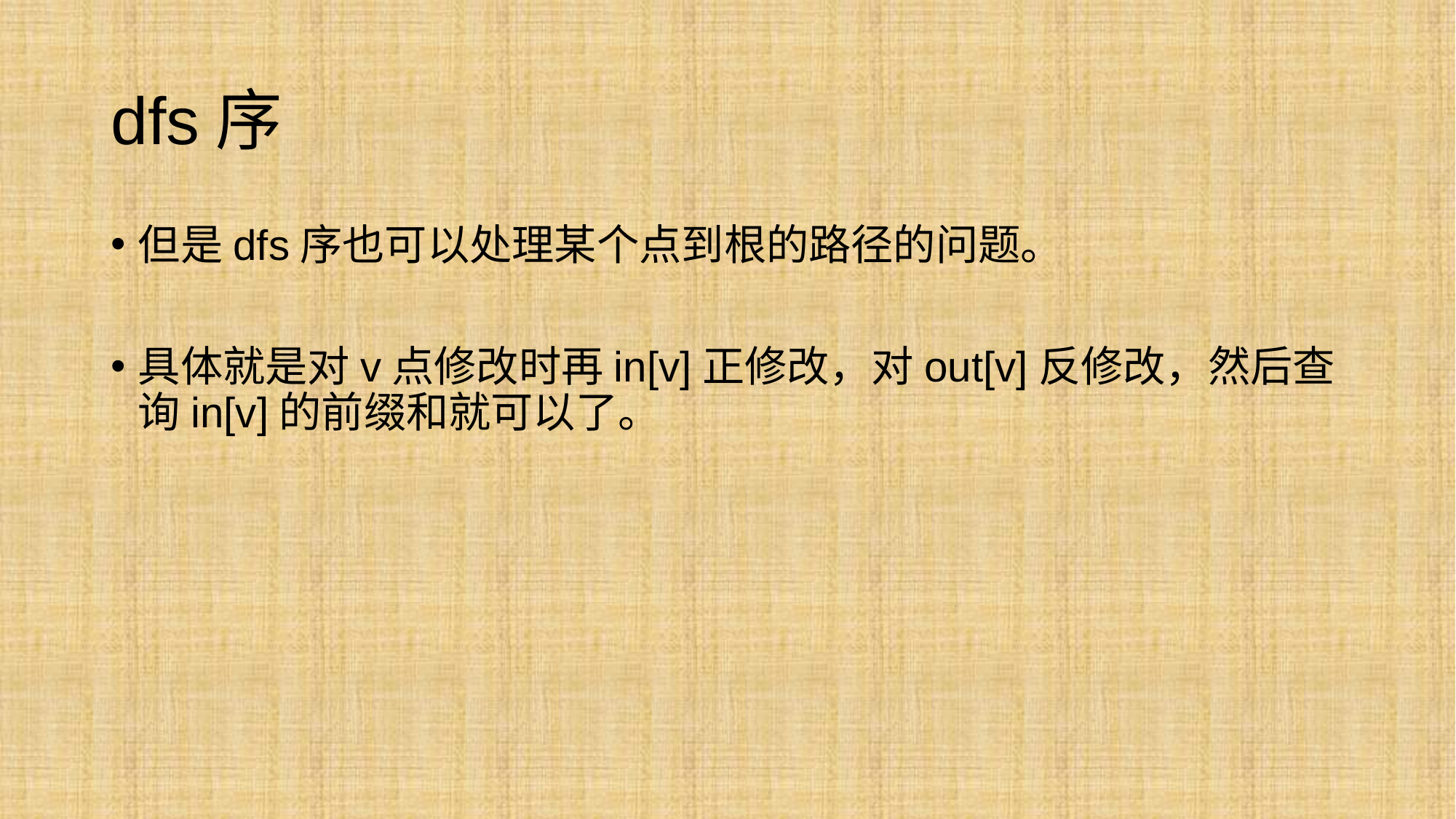

# dfs序
但是dfs序也可以处理某个点到根的路径的问题。

具体就是对v点修改时再in[v]正修改，对out[v]反修改，然后查询in[v]的前缀和就可以了。